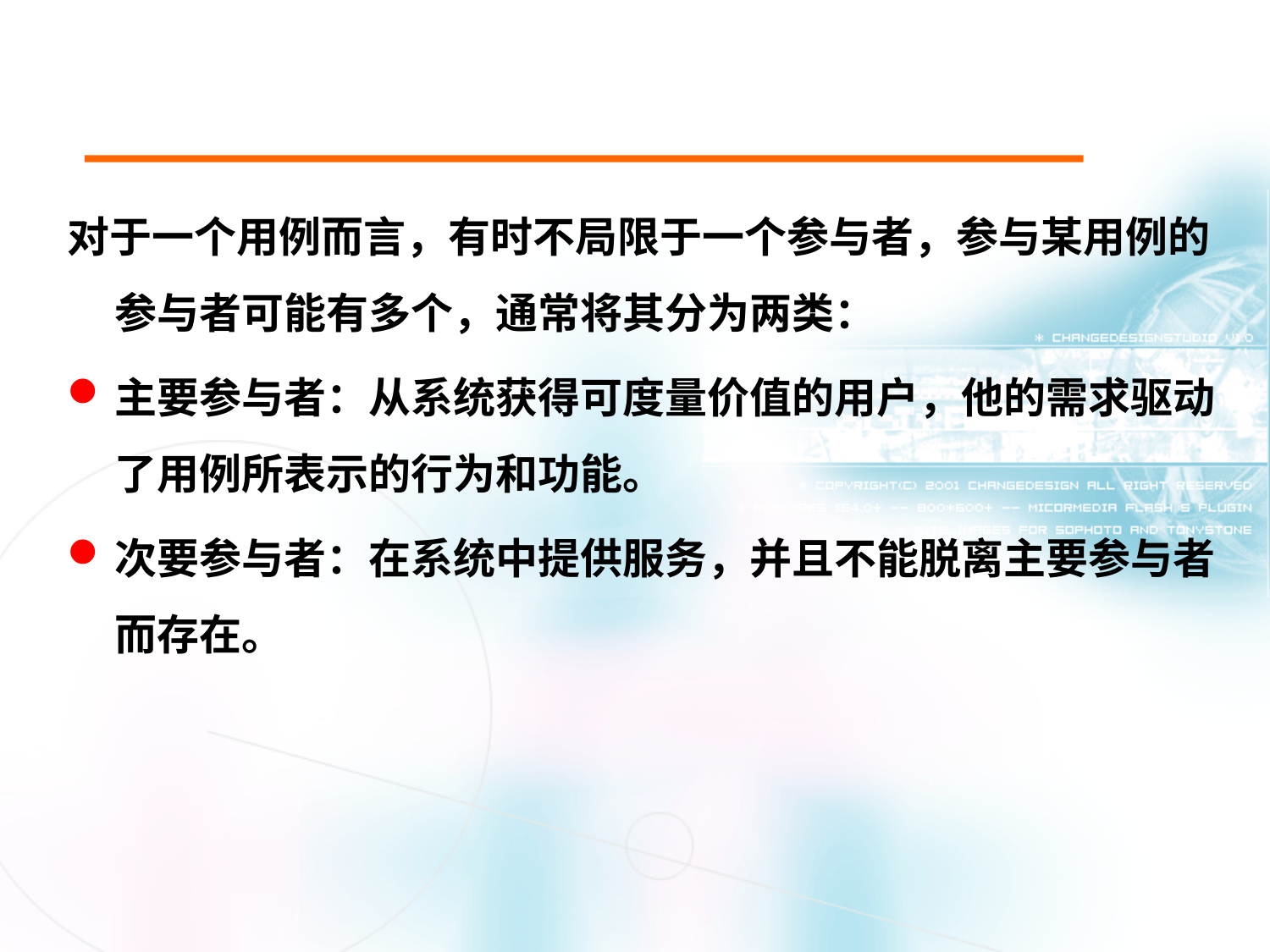

# 对于一个用例而言，有时不局限于一个参与者，参与某用例的参与者可能有多个，通常将其分为两类：
主要参与者：从系统获得可度量价值的用户，他的需求驱动了用例所表示的行为和功能。
次要参与者：在系统中提供服务，并且不能脱离主要参与者而存在。